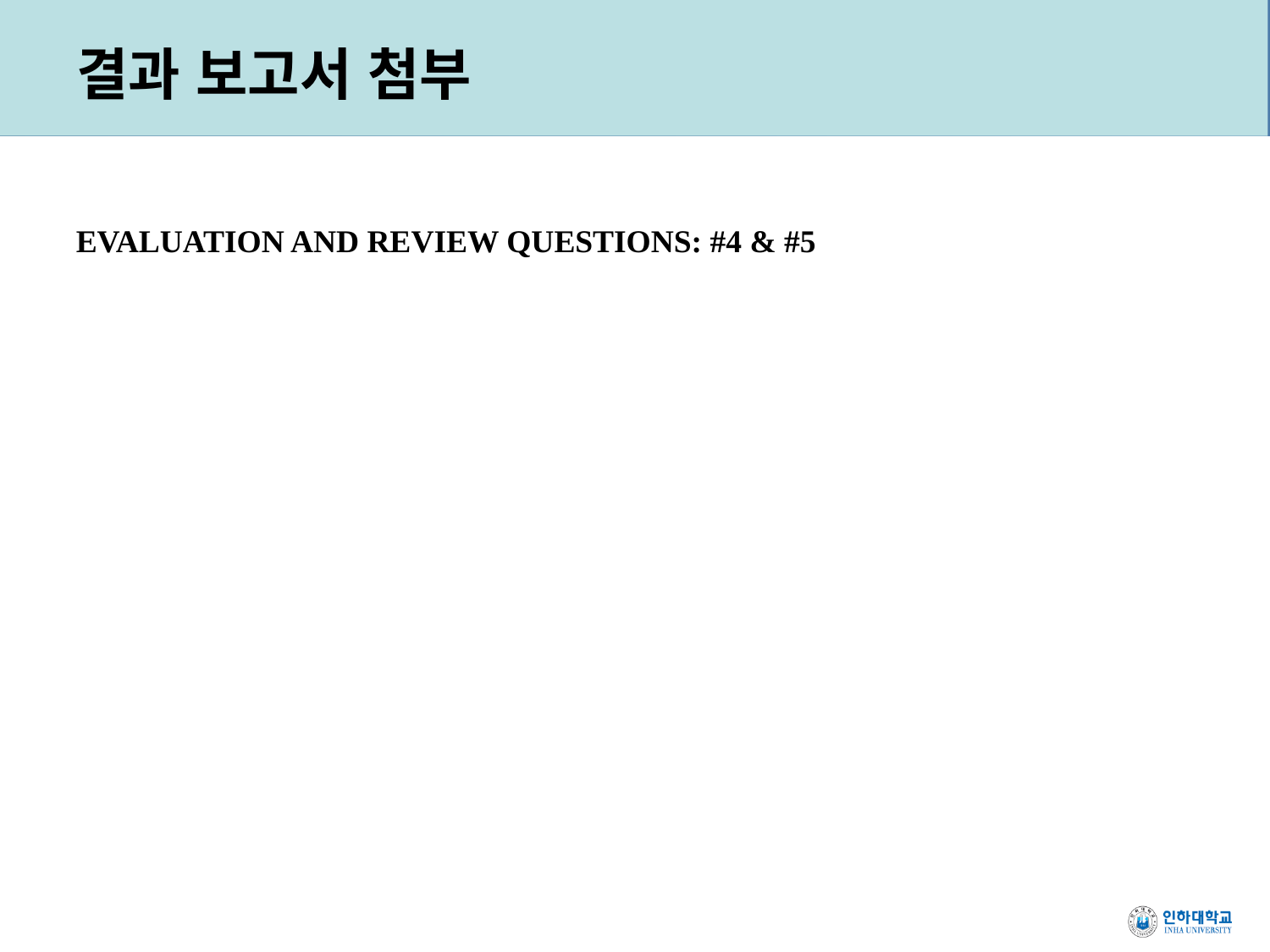

# 결과 보고서 첨부
EVALUATION AND REVIEW QUESTIONS: #4 & #5